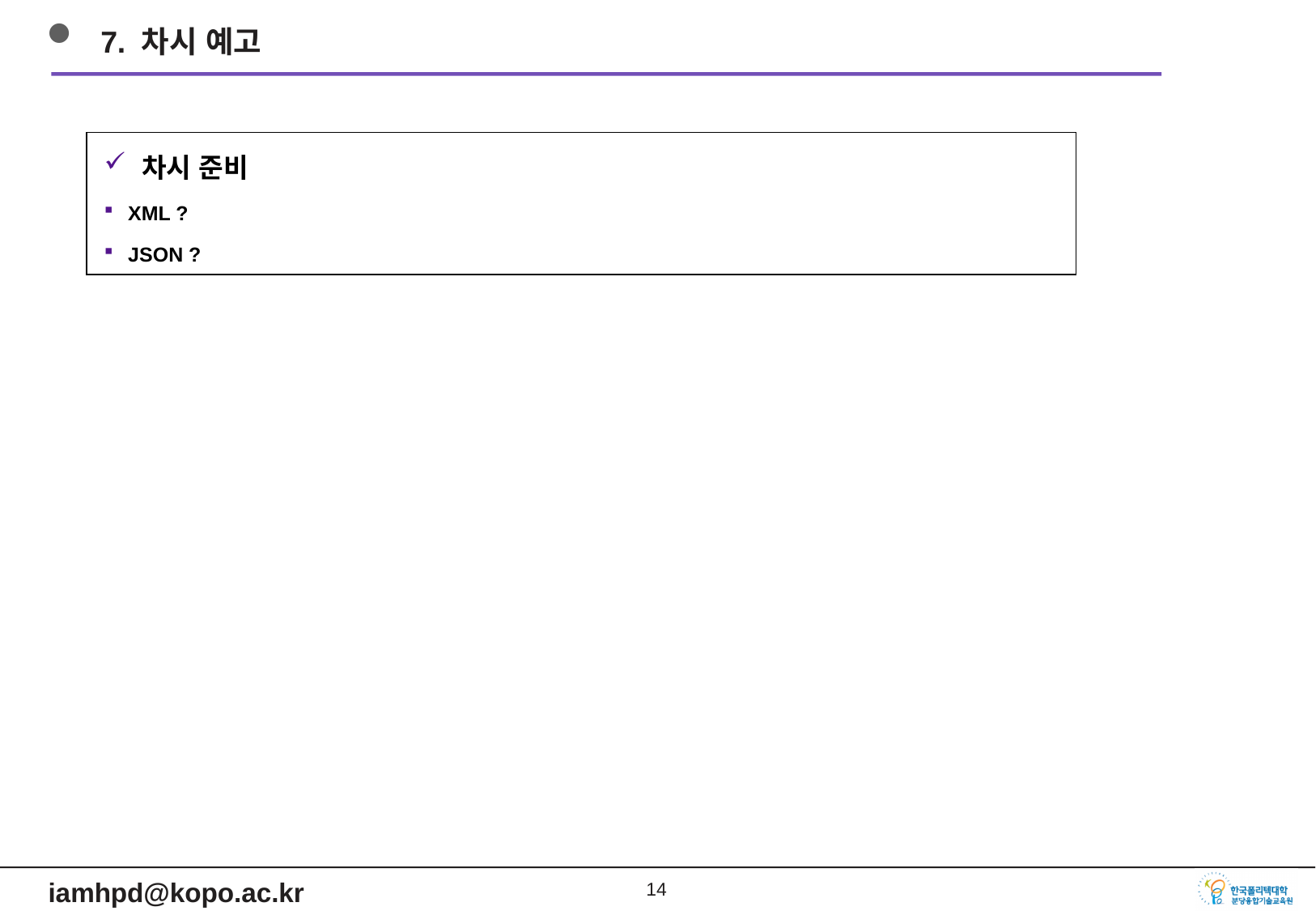

7. 차시 예고
차시 준비
XML ?
JSON ?
14